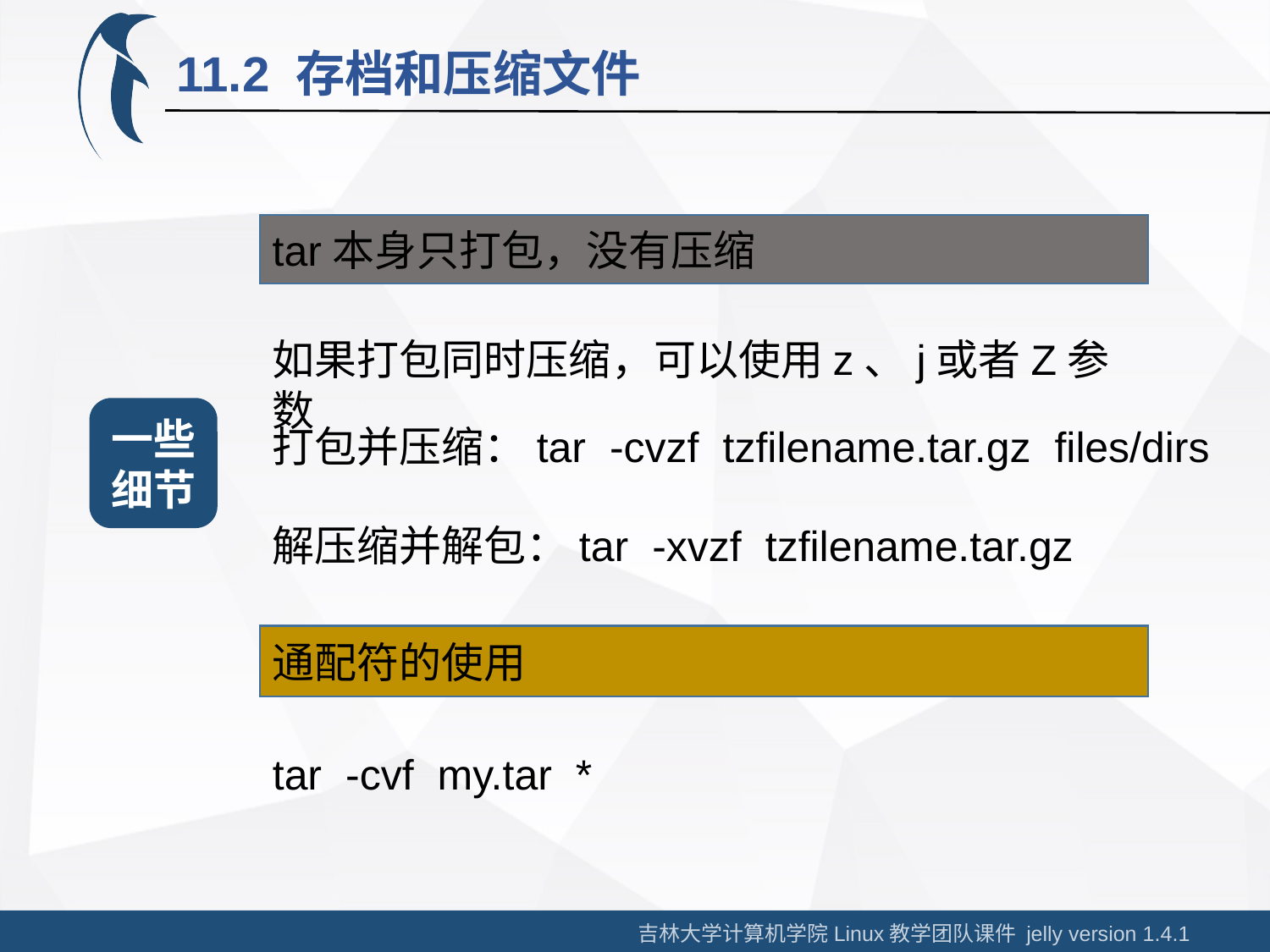

11.2 存档和压缩文件
只解包部分文件
tar本身只打包，没有压缩
如果打包同时压缩，可以使用z、j或者Z参数
一些细节
打包并压缩：tar  -cvzf  tzfilename.tar.gz  files/dirs
解压缩并解包：tar  -xvzf  tzfilename.tar.gz
通配符的使用
tar  -cvf  my.tar  *